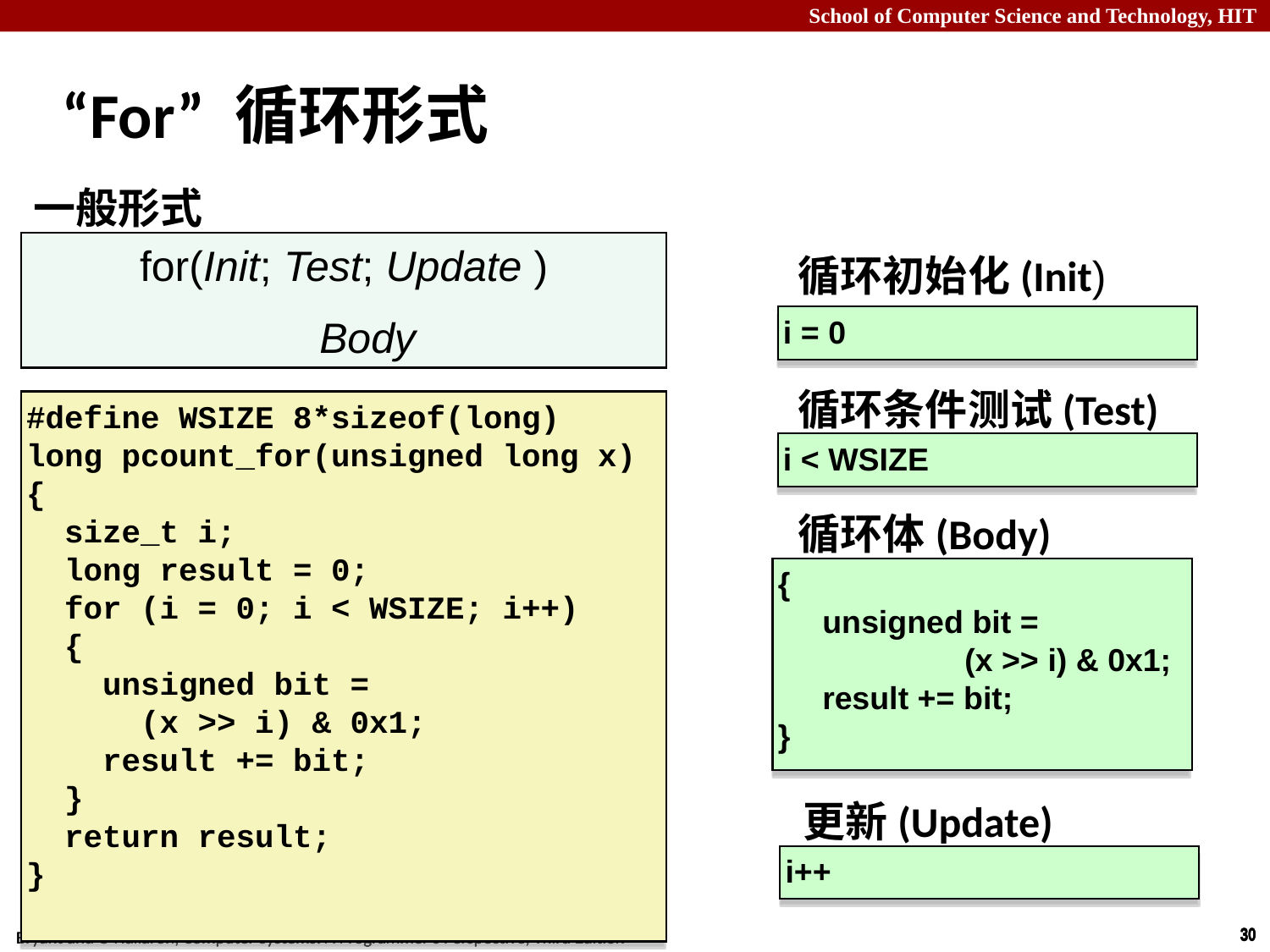

# “For” 循环形式
一般形式

for(Init; Test; Update )
    Body
循环初始化(Init)

i = 0
循环条件测试(Test)

#define WSIZE 8*sizeof(long)
long pcount_for(unsigned long x)
{
  size_t i;
  long result = 0;
  for (i = 0; i < WSIZE; i++)
  {
    unsigned bit =
      (x >> i) & 0x1;
    result += bit;
  }
  return result;
}
i < WSIZE
循环体(Body)

{
     unsigned bit =
                     (x >> i) & 0x1;
     result += bit;
}
更新(Update)

i++